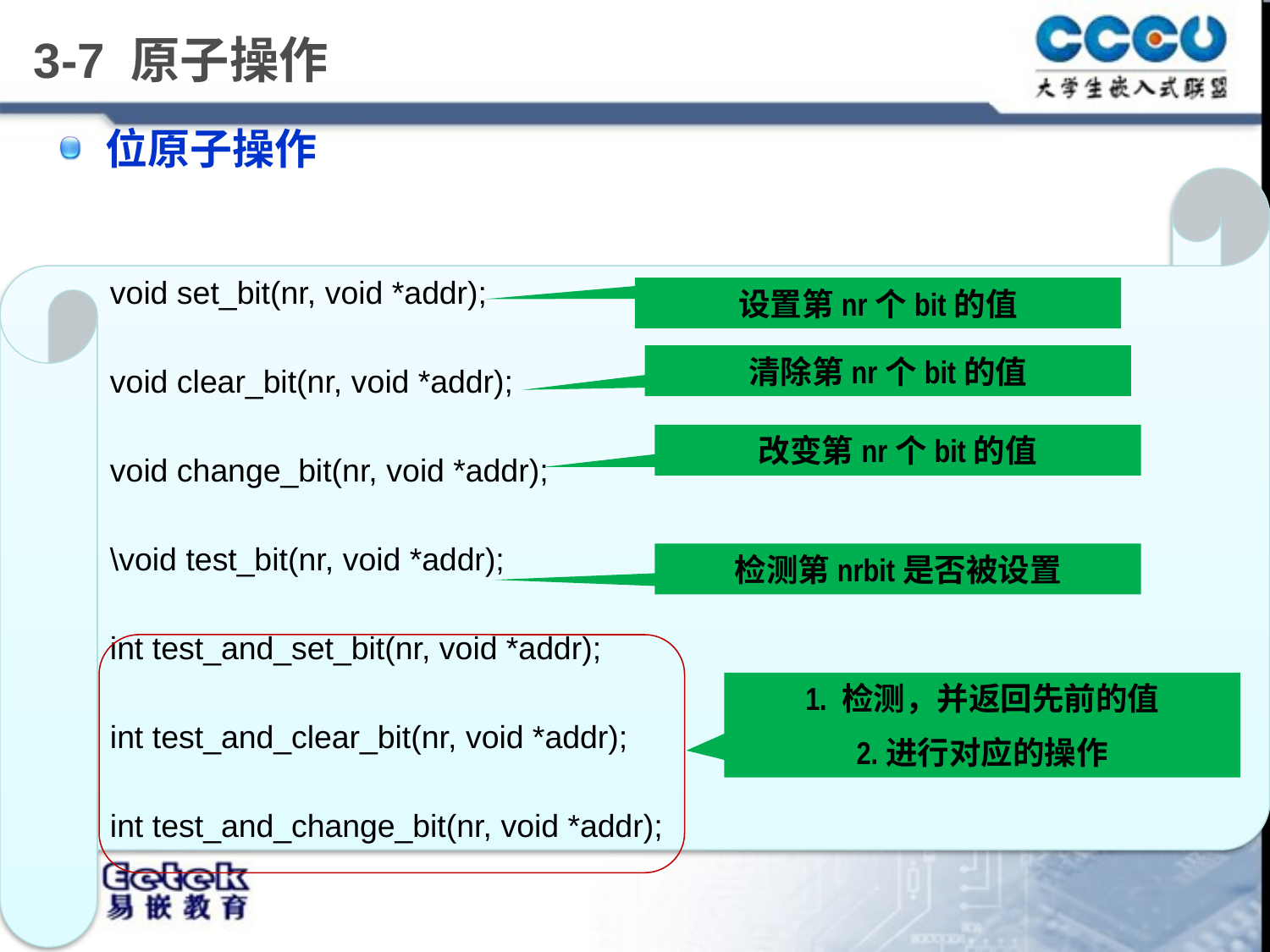

# 3-7 原子操作
位原子操作
void set_bit(nr, void *addr);

void clear_bit(nr, void *addr);

void change_bit(nr, void *addr);

\void test_bit(nr, void *addr);

int test_and_set_bit(nr, void *addr);

int test_and_clear_bit(nr, void *addr);

int test_and_change_bit(nr, void *addr);
设置第nr个bit的值
清除第nr个bit的值
改变第nr个bit的值
检测第nrbit是否被设置

1. 检测，并返回先前的值
2.进行对应的操作